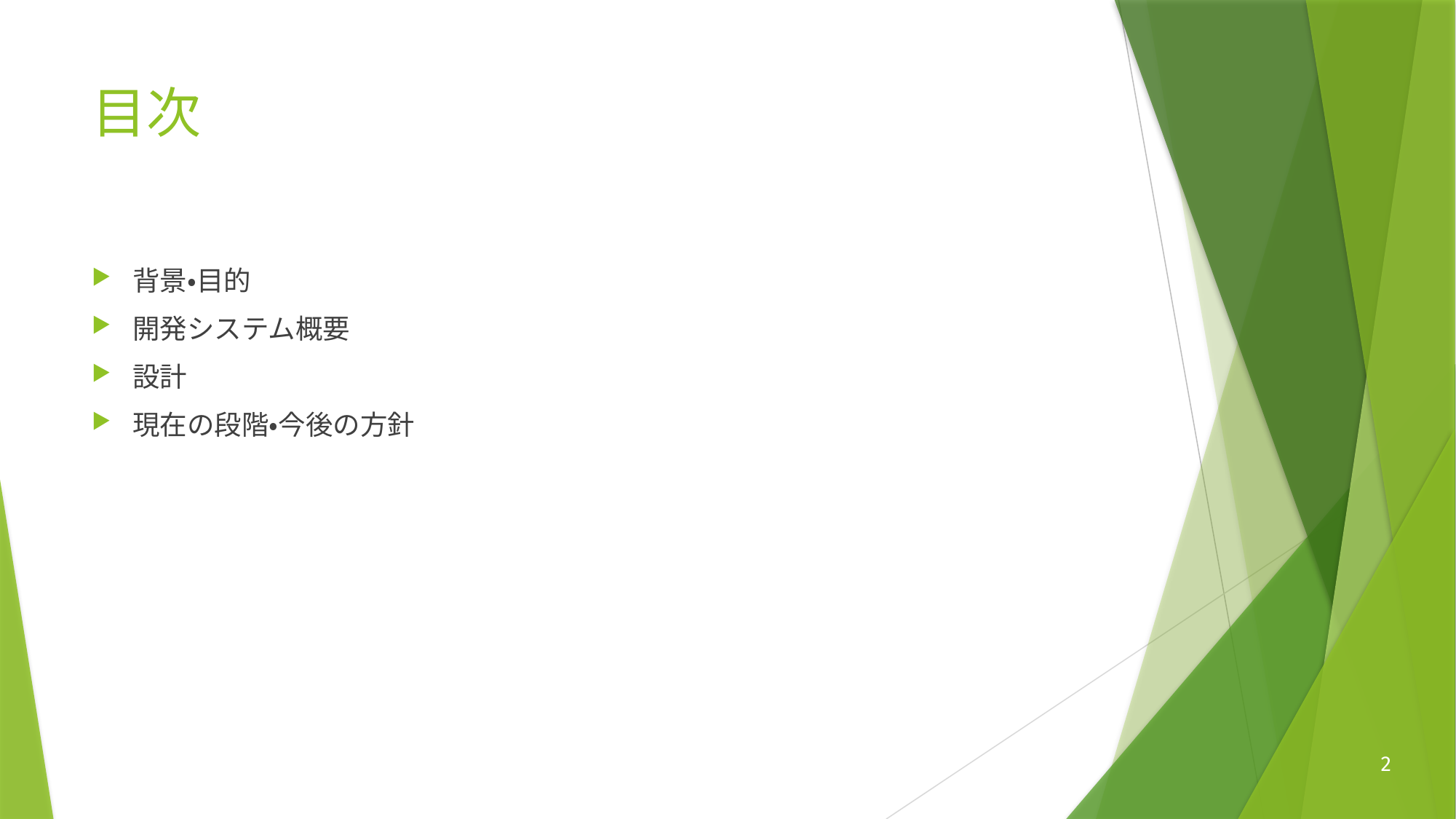

# 目次
背景・目的
開発システム概要
設計
現在の段階・今後の方針
2